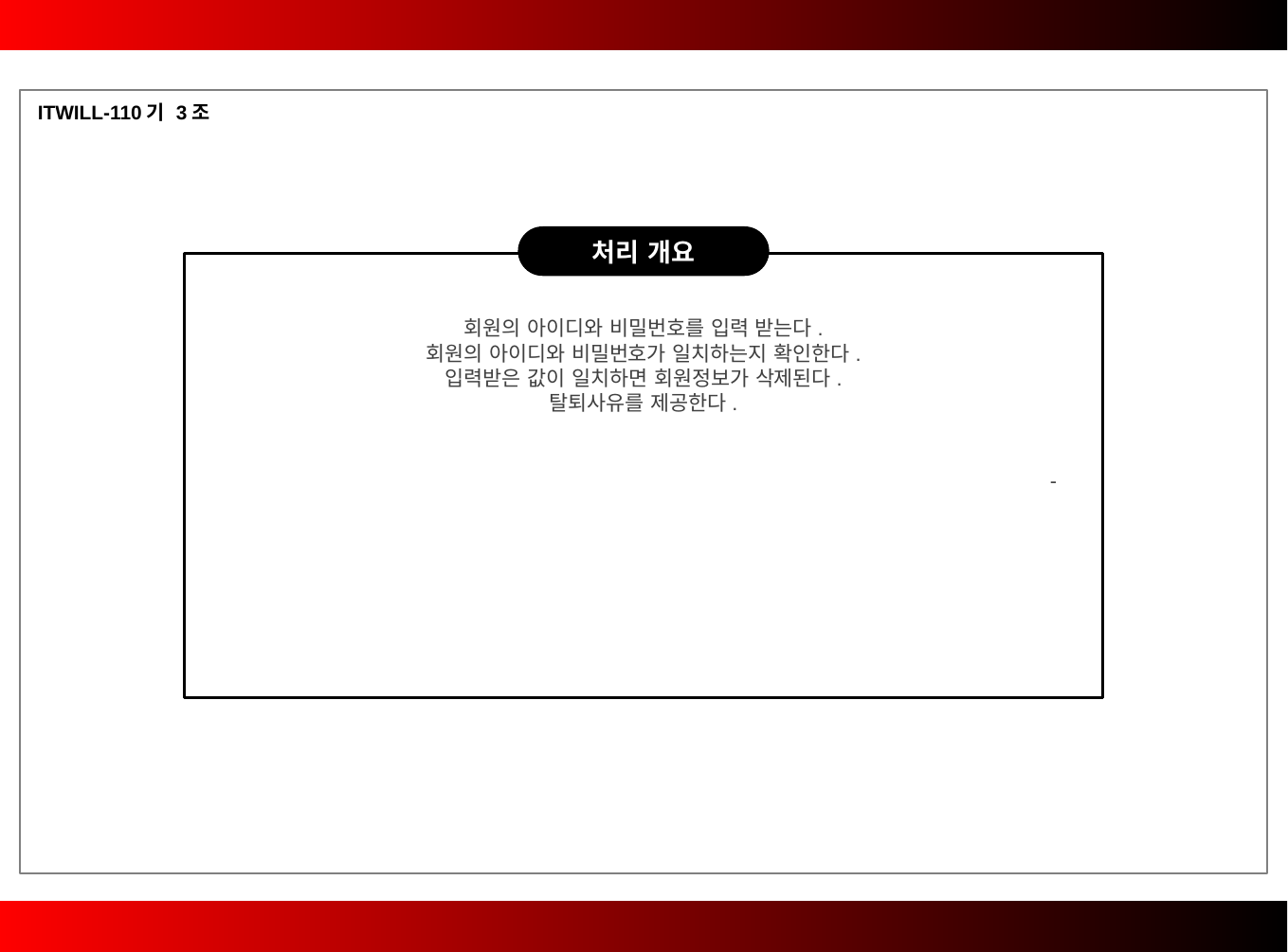

ITWILL-110기 3조
처리 개요

회원의 아이디와 비밀번호를 입력 받는다.
회원의 아이디와 비밀번호가 일치하는지 확인한다.
입력받은 값이 일치하면 회원정보가 삭제된다.
탈퇴사유를 제공한다.

-